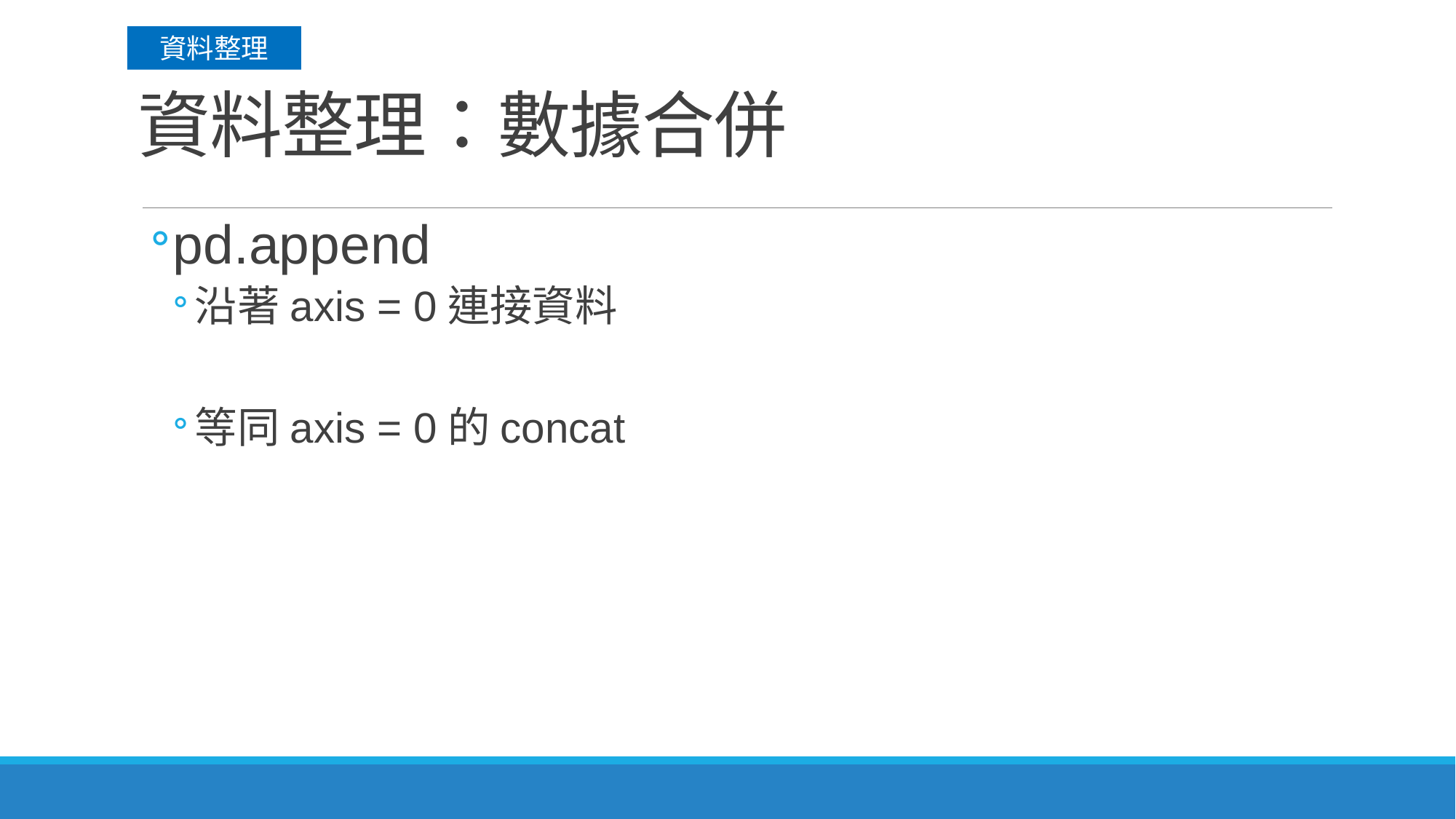

資料整理
# 資料整理：數據合併
pd.append
沿著axis = 0連接資料

等同axis = 0的concat